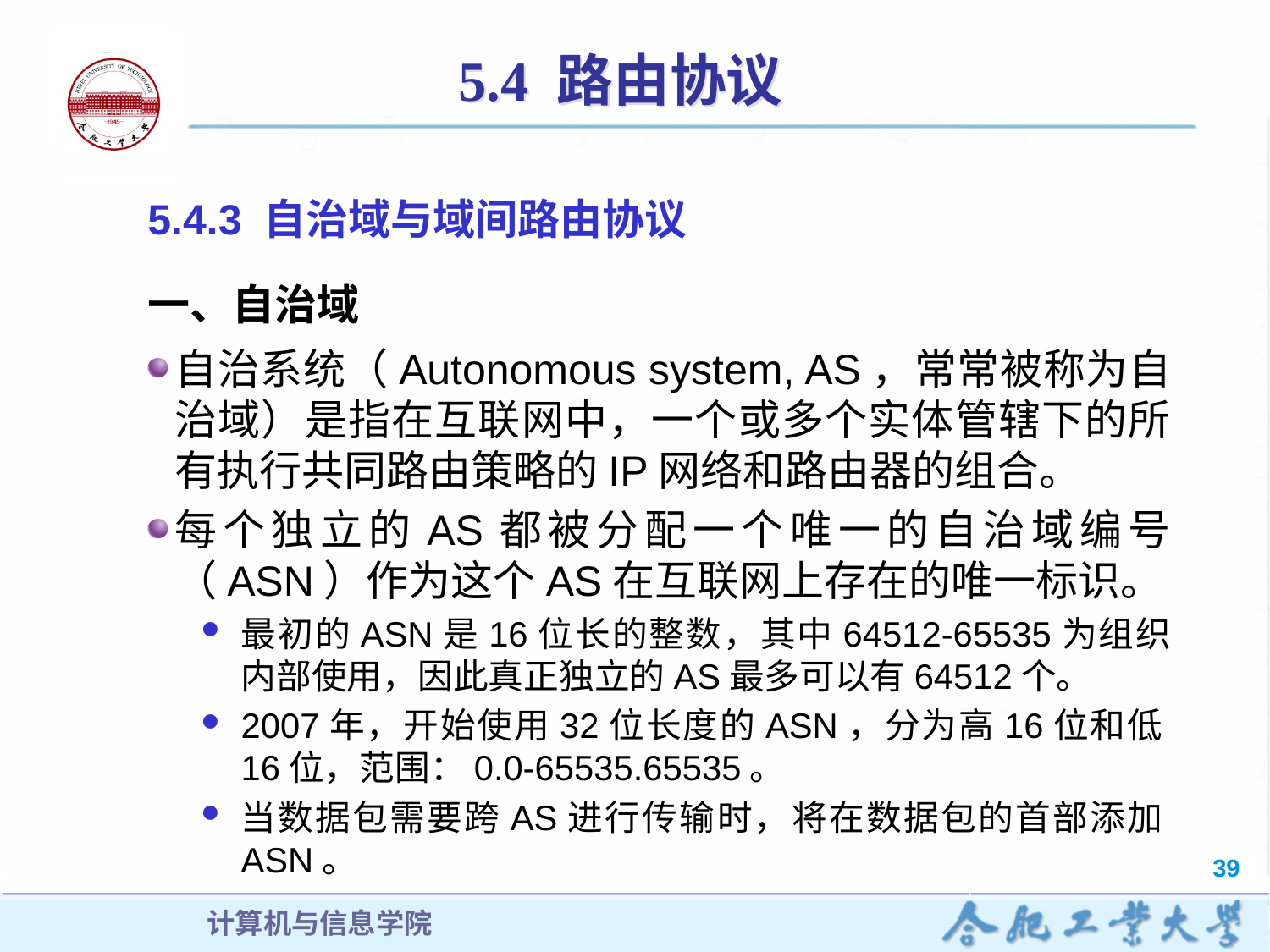

5.4 路由协议
5.4.3 自治域与域间路由协议
一、自治域
自治系统（Autonomous system, AS，常常被称为自治域）是指在互联网中，一个或多个实体管辖下的所有执行共同路由策略的IP网络和路由器的组合。
每个独立的AS都被分配一个唯一的自治域编号（ASN）作为这个AS在互联网上存在的唯一标识。
最初的ASN是16位长的整数，其中64512-65535为组织内部使用，因此真正独立的AS最多可以有64512个。
2007年，开始使用32位长度的ASN，分为高16位和低16位，范围：0.0-65535.65535。
当数据包需要跨AS进行传输时，将在数据包的首部添加ASN。